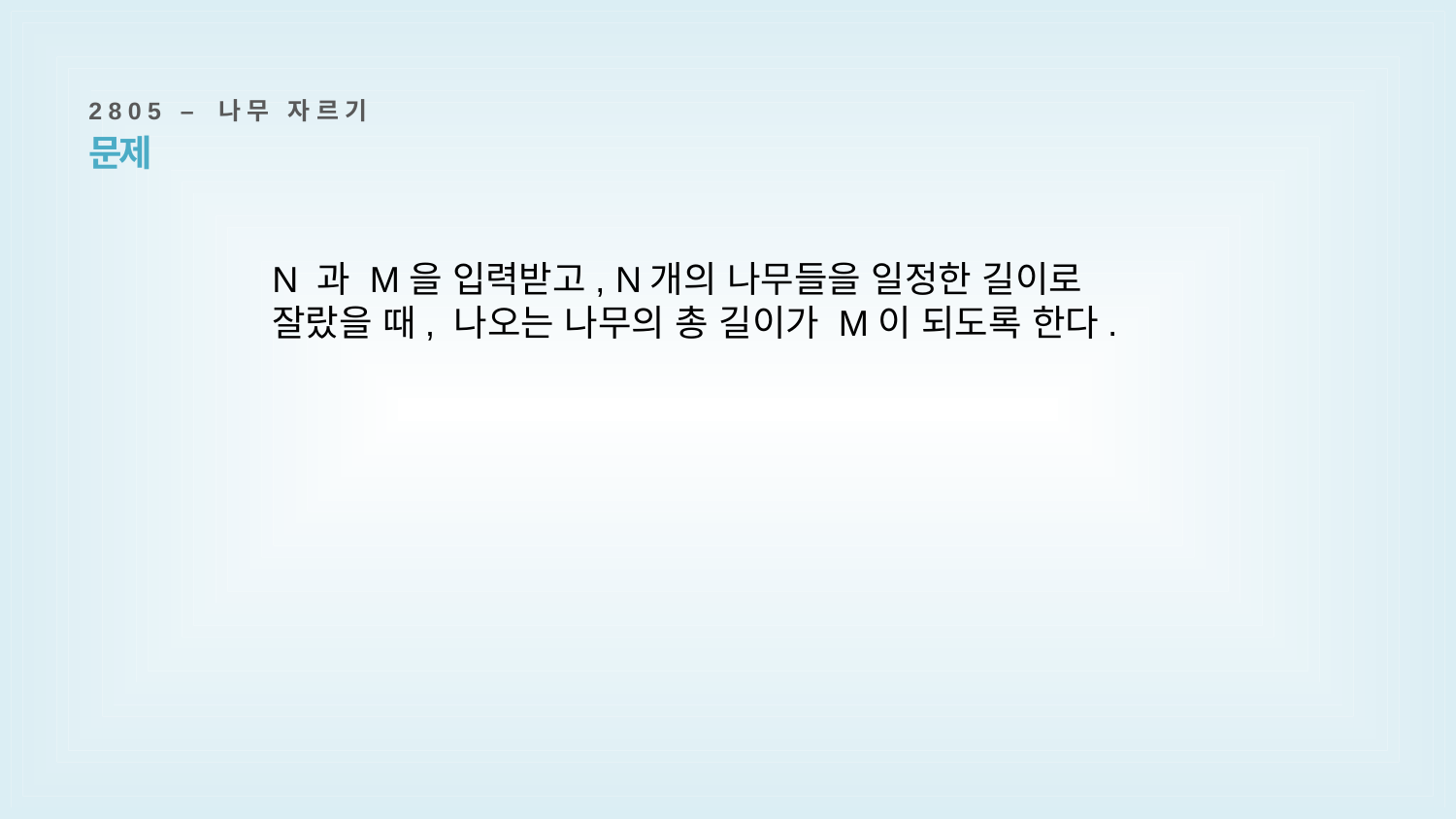

2805 – 나무 자르기
문제
N 과 M을 입력받고, N개의 나무들을 일정한 길이로 잘랐을 때, 나오는 나무의 총 길이가 M이 되도록 한다.